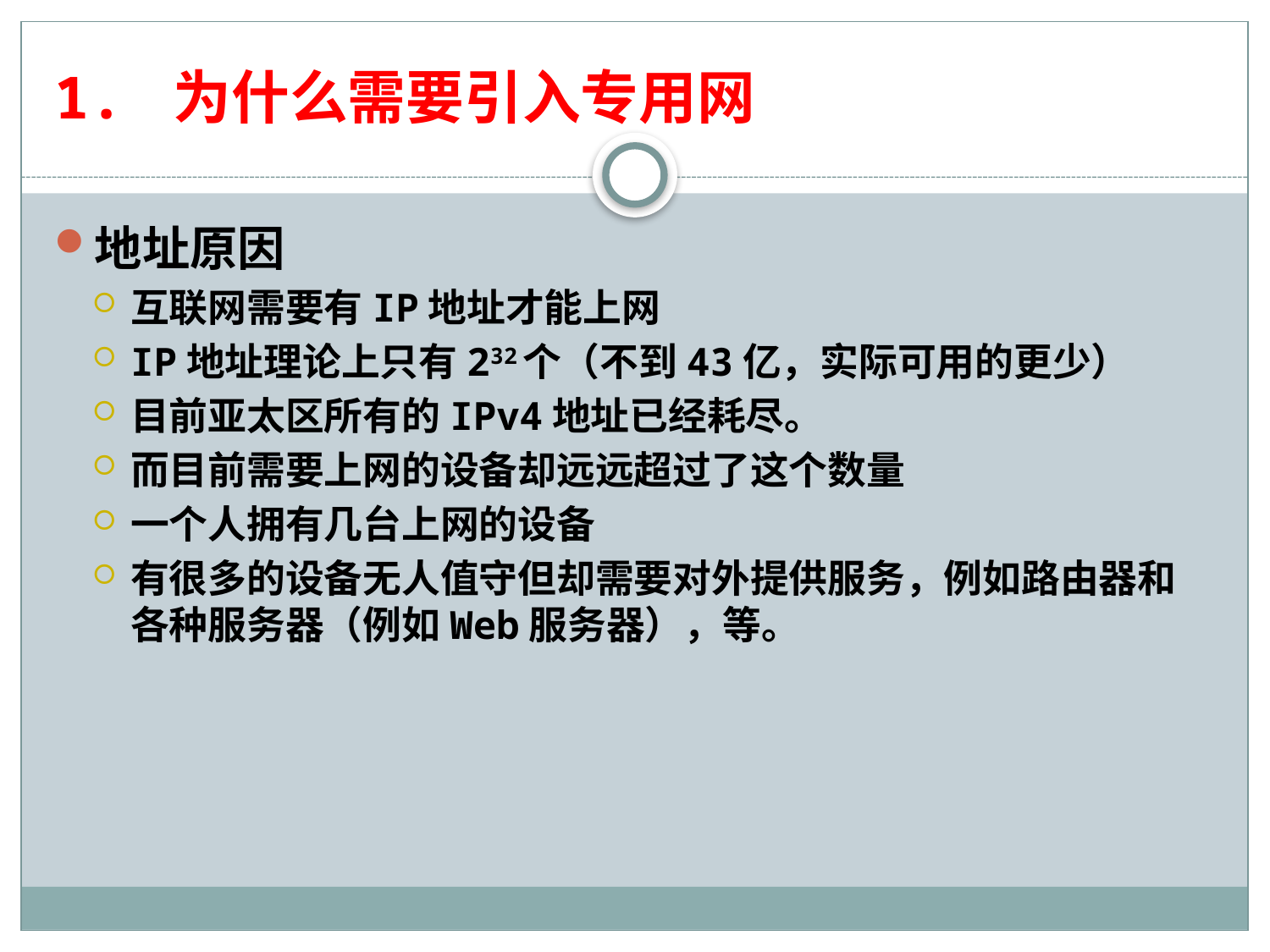

# 1. 为什么需要引入专用网
地址原因
互联网需要有IP地址才能上网
IP地址理论上只有232个（不到43亿，实际可用的更少）
目前亚太区所有的IPv4地址已经耗尽。
而目前需要上网的设备却远远超过了这个数量
一个人拥有几台上网的设备
有很多的设备无人值守但却需要对外提供服务，例如路由器和各种服务器（例如Web服务器），等。